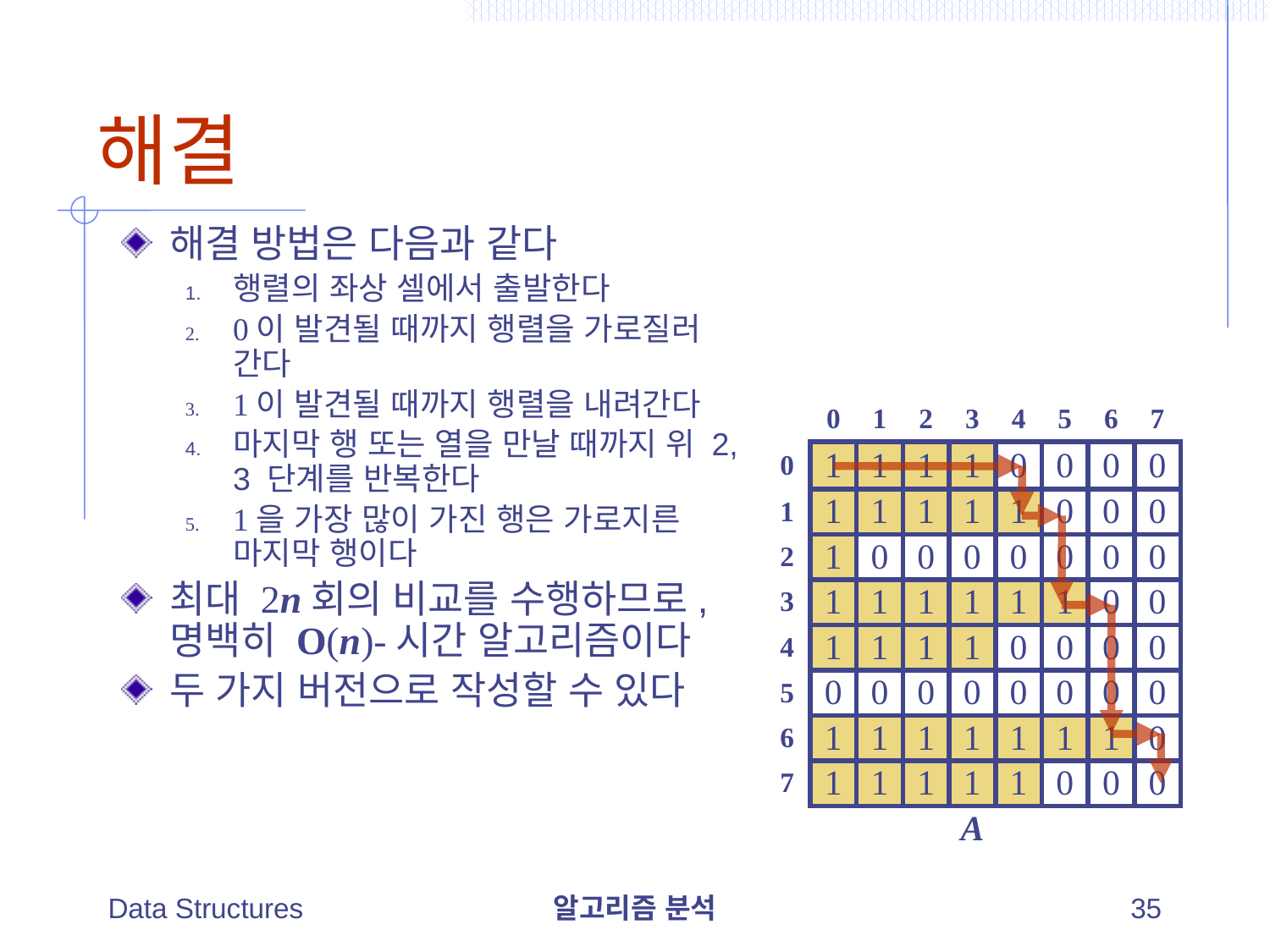

# 해결
해결 방법은 다음과 같다
행렬의 좌상 셀에서 출발한다
0이 발견될 때까지 행렬을 가로질러 간다
1이 발견될 때까지 행렬을 내려간다
마지막 행 또는 열을 만날 때까지 위 2, 3 단계를 반복한다
1을 가장 많이 가진 행은 가로지른 마지막 행이다
최대 2n회의 비교를 수행하므로, 명백히 O(n)-시간 알고리즘이다
두 가지 버전으로 작성할 수 있다
|  | 0 | 1 | 2 | 3 | 4 | 5 | 6 | 7 |
| --- | --- | --- | --- | --- | --- | --- | --- | --- |
| 0 | 1 | 1 | 1 | 1 | 0 | 0 | 0 | 0 |
| 1 | 1 | 1 | 1 | 1 | 1 | 0 | 0 | 0 |
| 2 | 1 | 0 | 0 | 0 | 0 | 0 | 0 | 0 |
| 3 | 1 | 1 | 1 | 1 | 1 | 1 | 0 | 0 |
| 4 | 1 | 1 | 1 | 1 | 0 | 0 | 0 | 0 |
| 5 | 0 | 0 | 0 | 0 | 0 | 0 | 0 | 0 |
| 6 | 1 | 1 | 1 | 1 | 1 | 1 | 1 | 0 |
| 7 | 1 | 1 | 1 | 1 | 1 | 0 | 0 | 0 |
| A |  |  |  |  |  |  |  |  |
Data Structures
알고리즘 분석
35